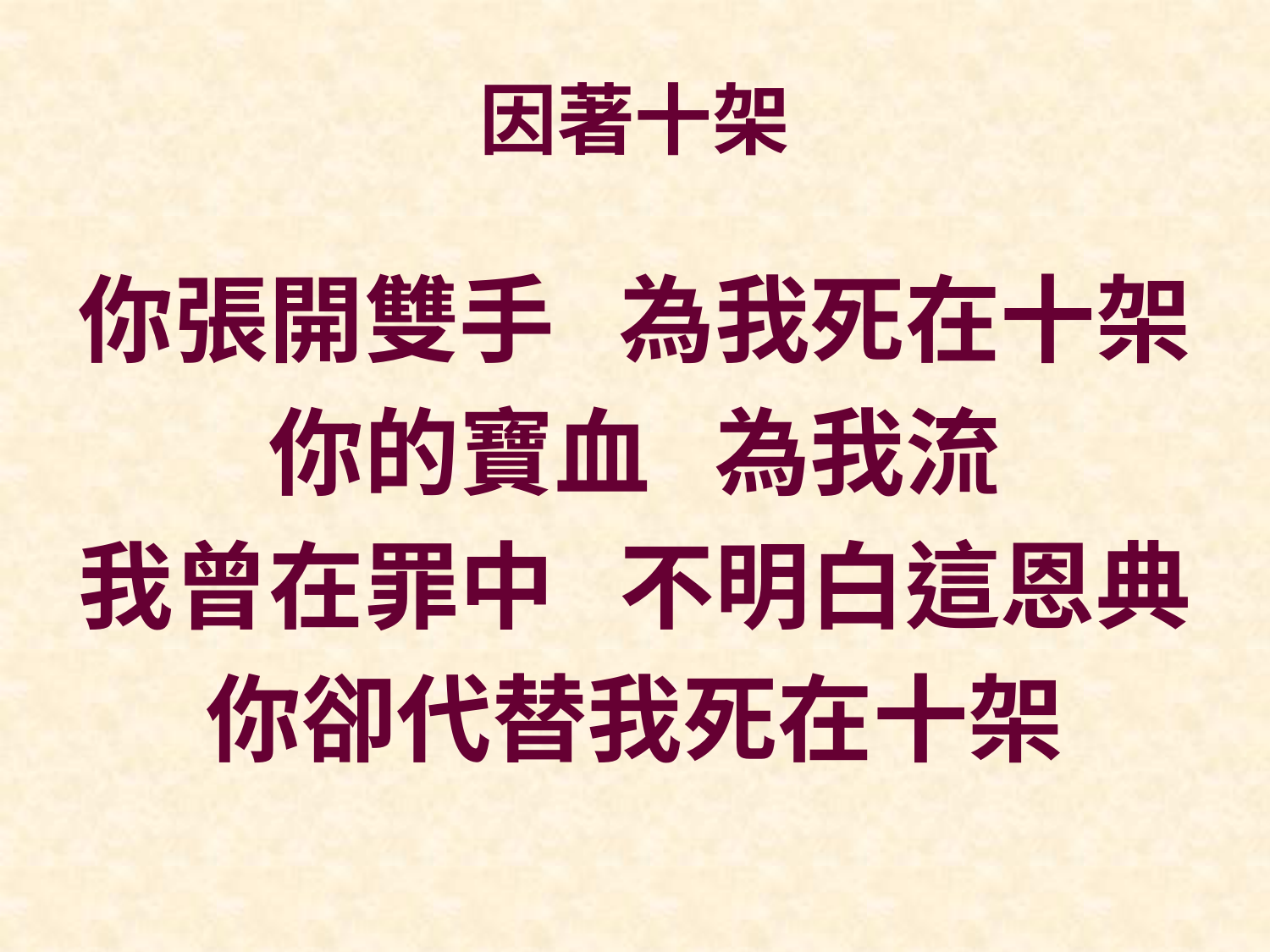

# 因著十架
你張開雙手   為我死在十架
你的寶血   為我流
我曾在罪中   不明白這恩典
你卻代替我死在十架